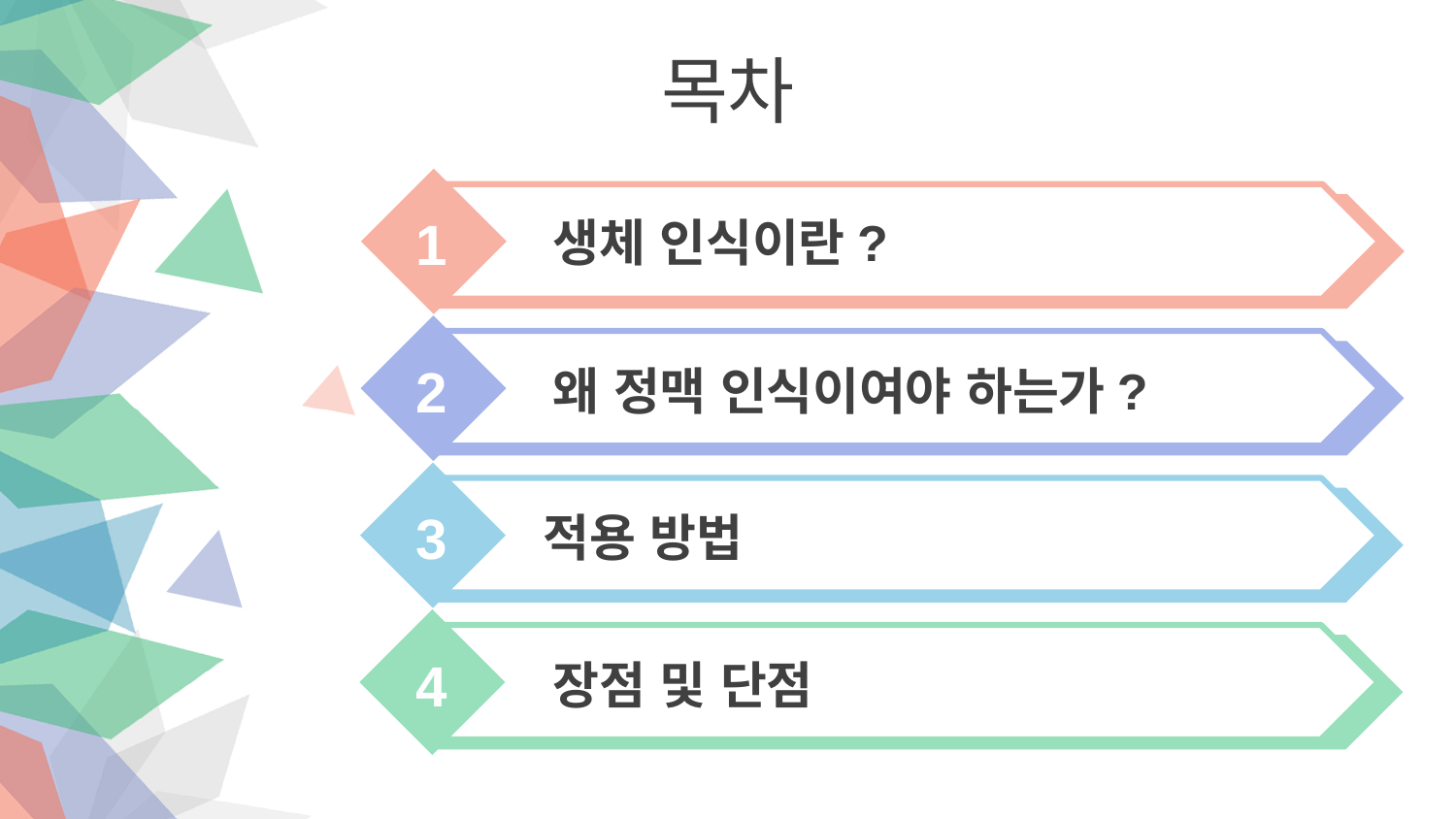

목차

1
생체 인식이란?

2
왜 정맥 인식이여야 하는가?

3
적용 방법

4
장점 및 단점